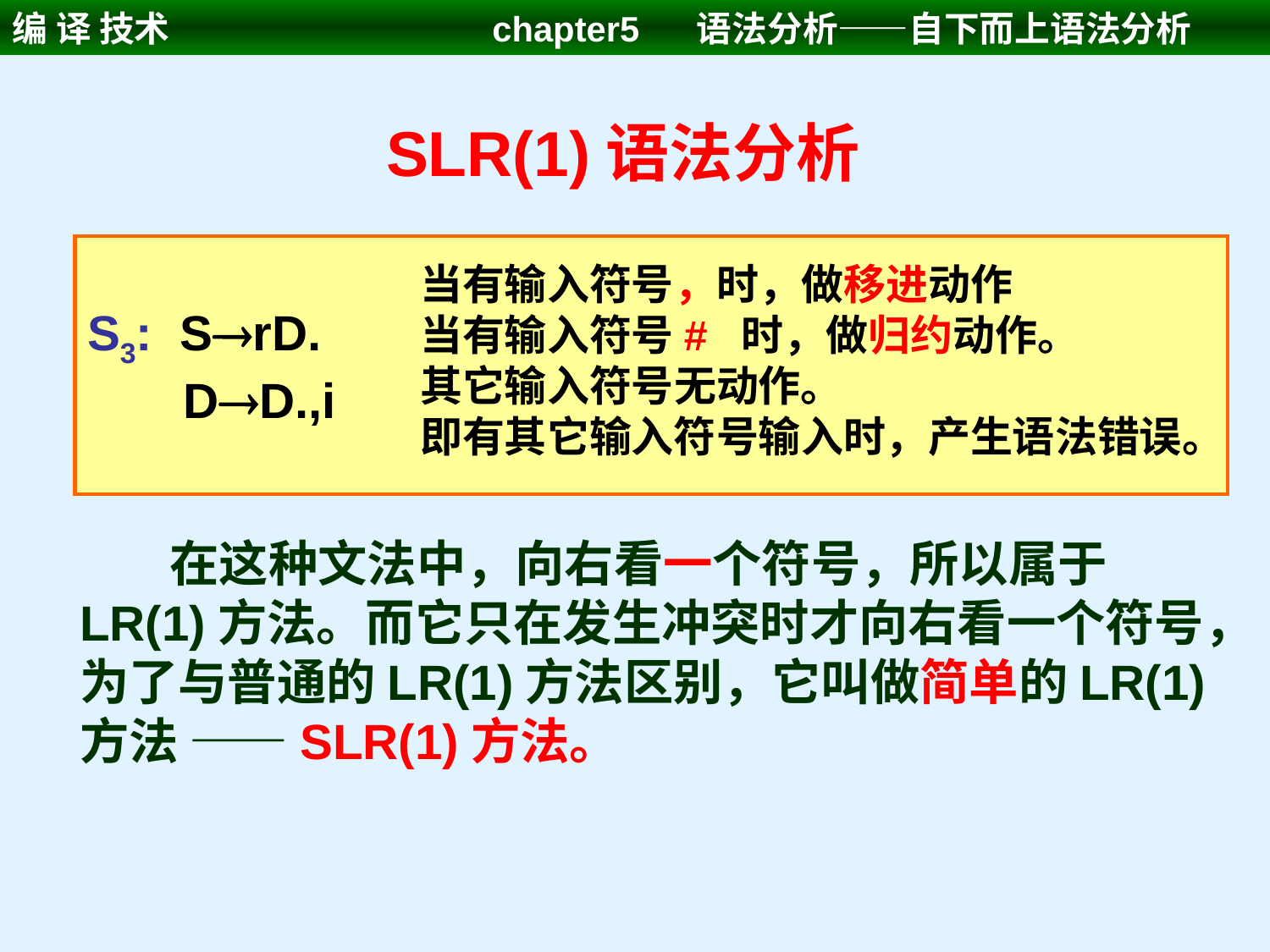

SLR(1)语法分析

S3:  S→rD.
       D→D.,i

当有输入符号，时，做移进动作
当有输入符号#  时，做归约动作。
其它输入符号无动作。
即有其它输入符号输入时，产生语法错误。
       在这种文法中，向右看一个符号，所以属于LR(1)方法。而它只在发生冲突时才向右看一个符号，为了与普通的LR(1)方法区别，它叫做简单的LR(1)方法 ——SLR(1)方法。